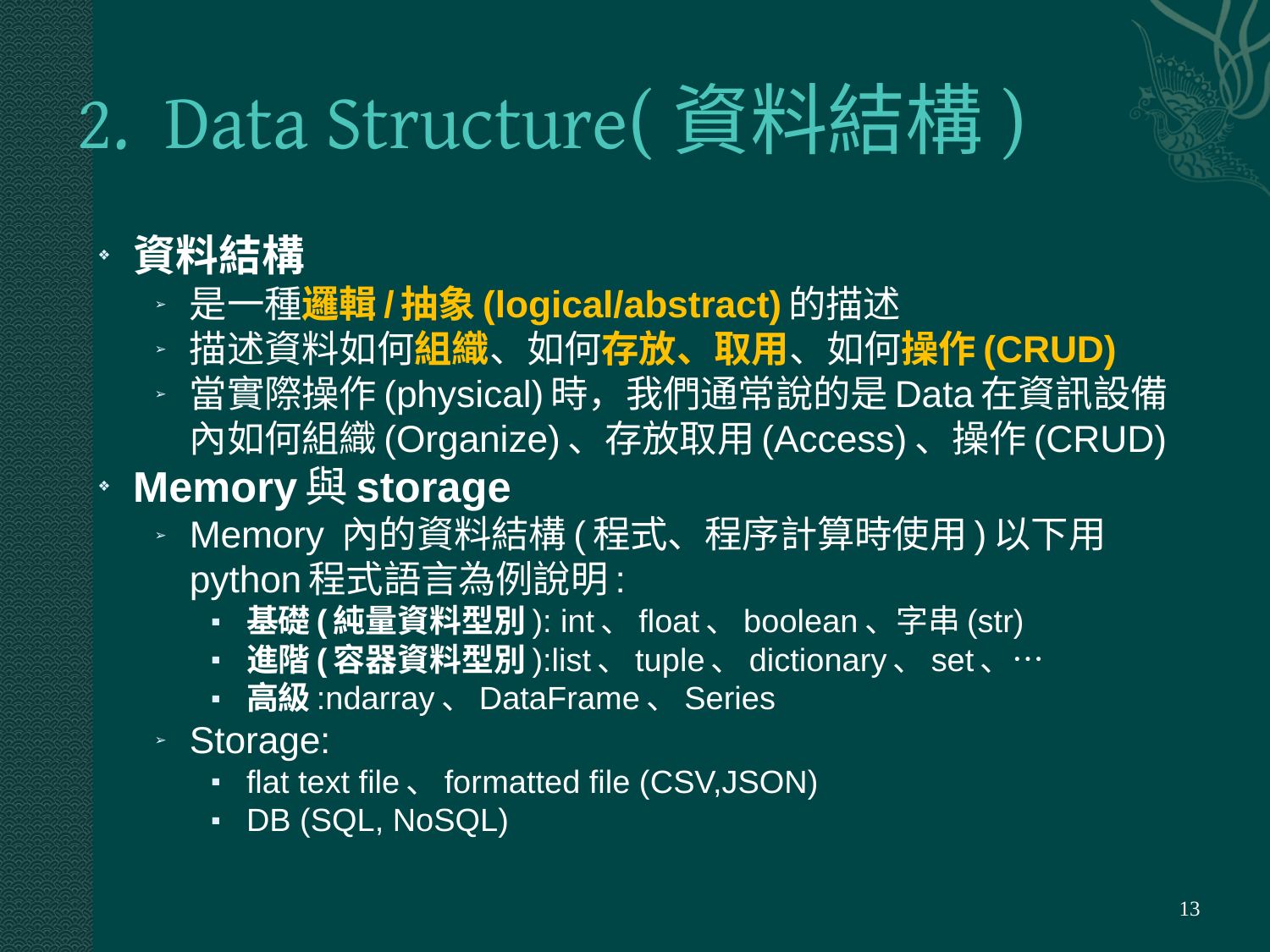

# 2.  Data Structure(資料結構)
資料結構
是一種邏輯/抽象(logical/abstract)的描述
描述資料如何組織、如何存放、取用、如何操作(CRUD)
當實際操作(physical)時，我們通常說的是Data在資訊設備內如何組織(Organize)、存放取用(Access)、操作(CRUD)
Memory與storage
Memory 內的資料結構(程式、程序計算時使用)以下用python程式語言為例說明:
基礎(純量資料型別): int、float、boolean、字串(str)
進階(容器資料型別):list、tuple、dictionary、set、…
高級:ndarray、DataFrame、Series
Storage:
flat text file、formatted file (CSV,JSON)
DB (SQL, NoSQL)
13